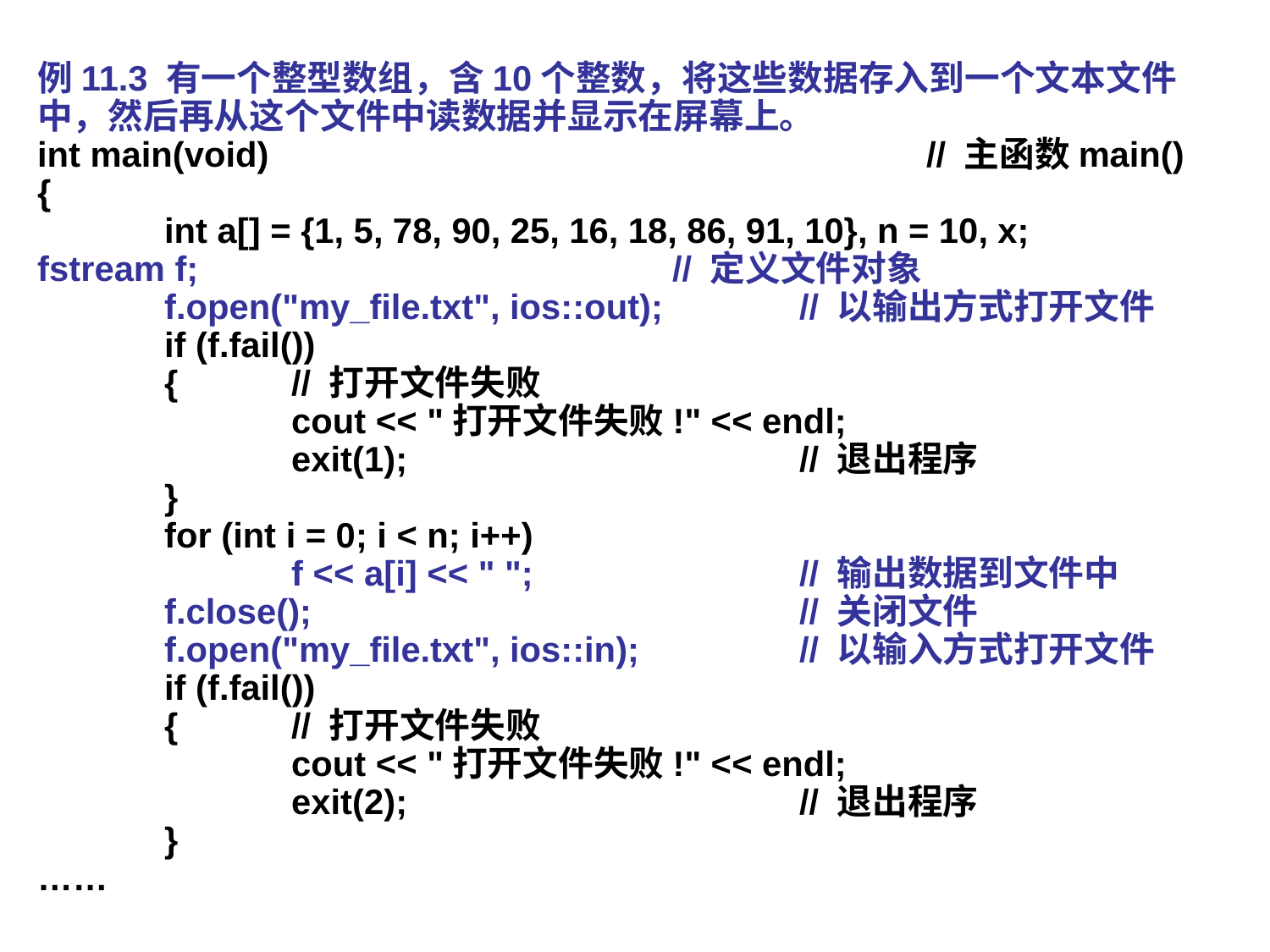

例11.3 有一个整型数组，含10个整数，将这些数据存入到一个文本文件中，然后再从这个文件中读数据并显示在屏幕上。
int main(void)						// 主函数main()
{
	int a[] = {1, 5, 78, 90, 25, 16, 18, 86, 91, 10}, n = 10, x;		fstream f;				// 定义文件对象
	f.open("my_file.txt", ios::out);		// 以输出方式打开文件
	if (f.fail())
	{	// 打开文件失败
		cout << "打开文件失败!" << endl;
		exit(1);				// 退出程序
	}
	for (int i = 0; i < n; i++)
		f << a[i] << " ";			// 输出数据到文件中
	f.close();				// 关闭文件
	f.open("my_file.txt", ios::in);		// 以输入方式打开文件
	if (f.fail())
	{	// 打开文件失败
		cout << "打开文件失败!" << endl;
		exit(2);				// 退出程序
	}
……